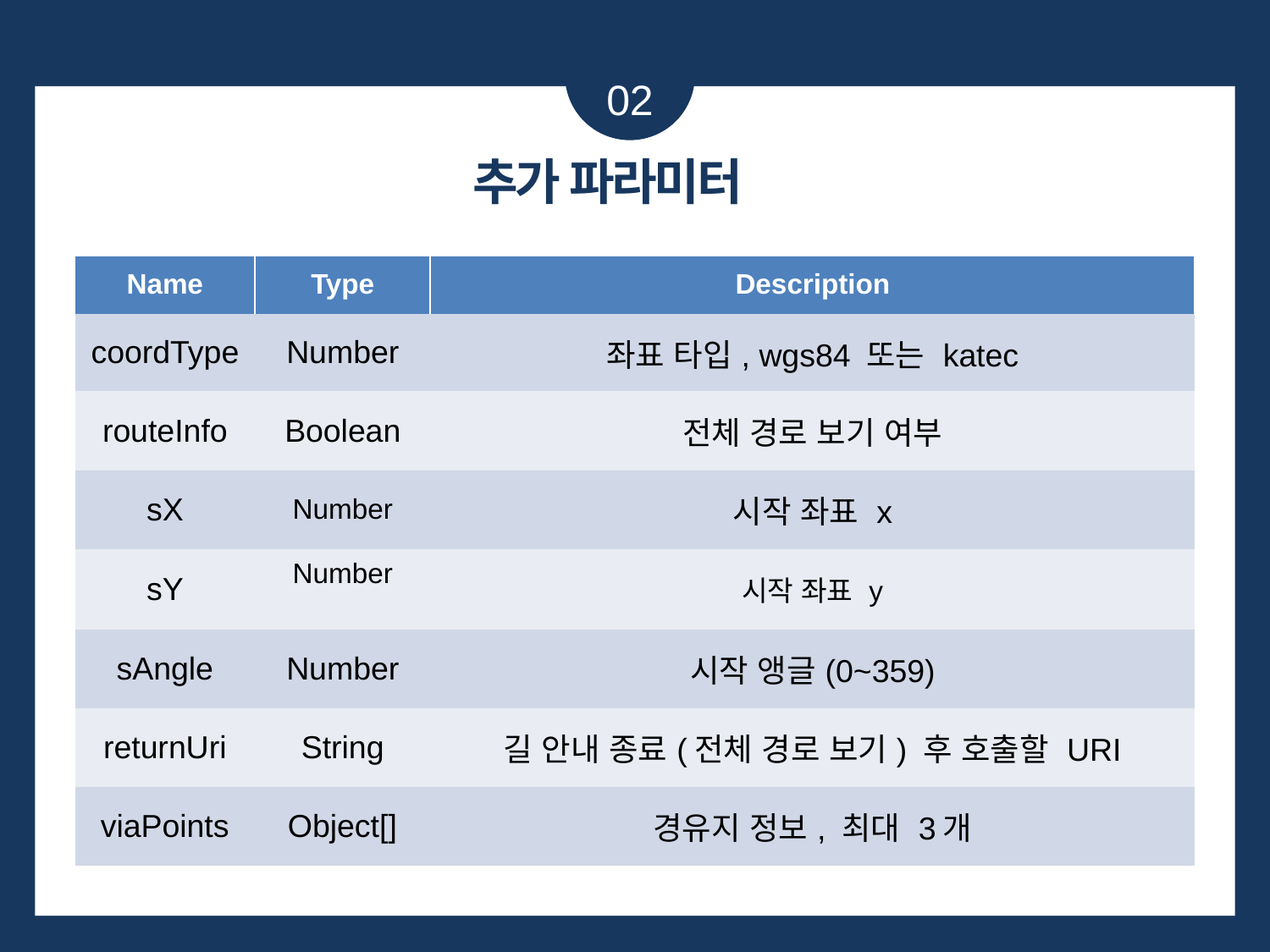

02

추가 파라미터

| Name | Type | Description |
| --- | --- | --- |
| coordType | Number | 좌표 타입, wgs84 또는 katec |
| routeInfo | Boolean | 전체 경로 보기 여부 |
| sX | Number | 시작 좌표 x |
| sY | Number | 시작 좌표 y |
| sAngle | Number | 시작 앵글(0~359) |
| returnUri | String | 길 안내 종료(전체 경로 보기) 후 호출할 URI |
| viaPoints | Object[] | 경유지 정보, 최대 3개 |